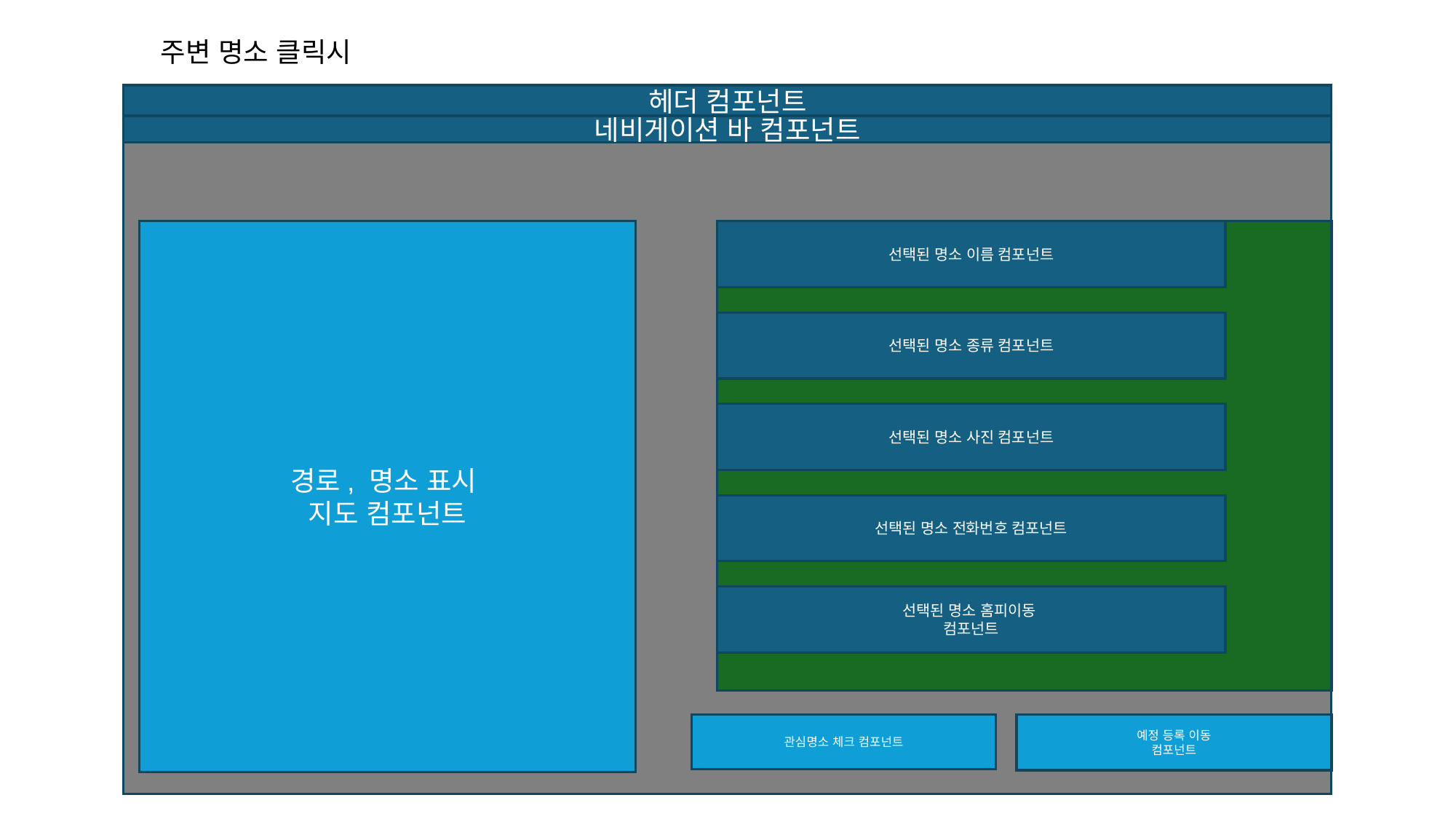

주변 명소 클릭시

헤더 컴포넌트
네비게이션 바 컴포넌트
경로, 명소 표시
지도 컴포넌트

선택된 명소 이름 컴포넌트
선택된 명소 종류 컴포넌트
선택된 명소 사진 컴포넌트
선택된 명소 전화번호 컴포넌트
선택된 명소 홈피이동
컴포넌트
관심명소 체크 컴포넌트
예정 등록 이동
컴포넌트